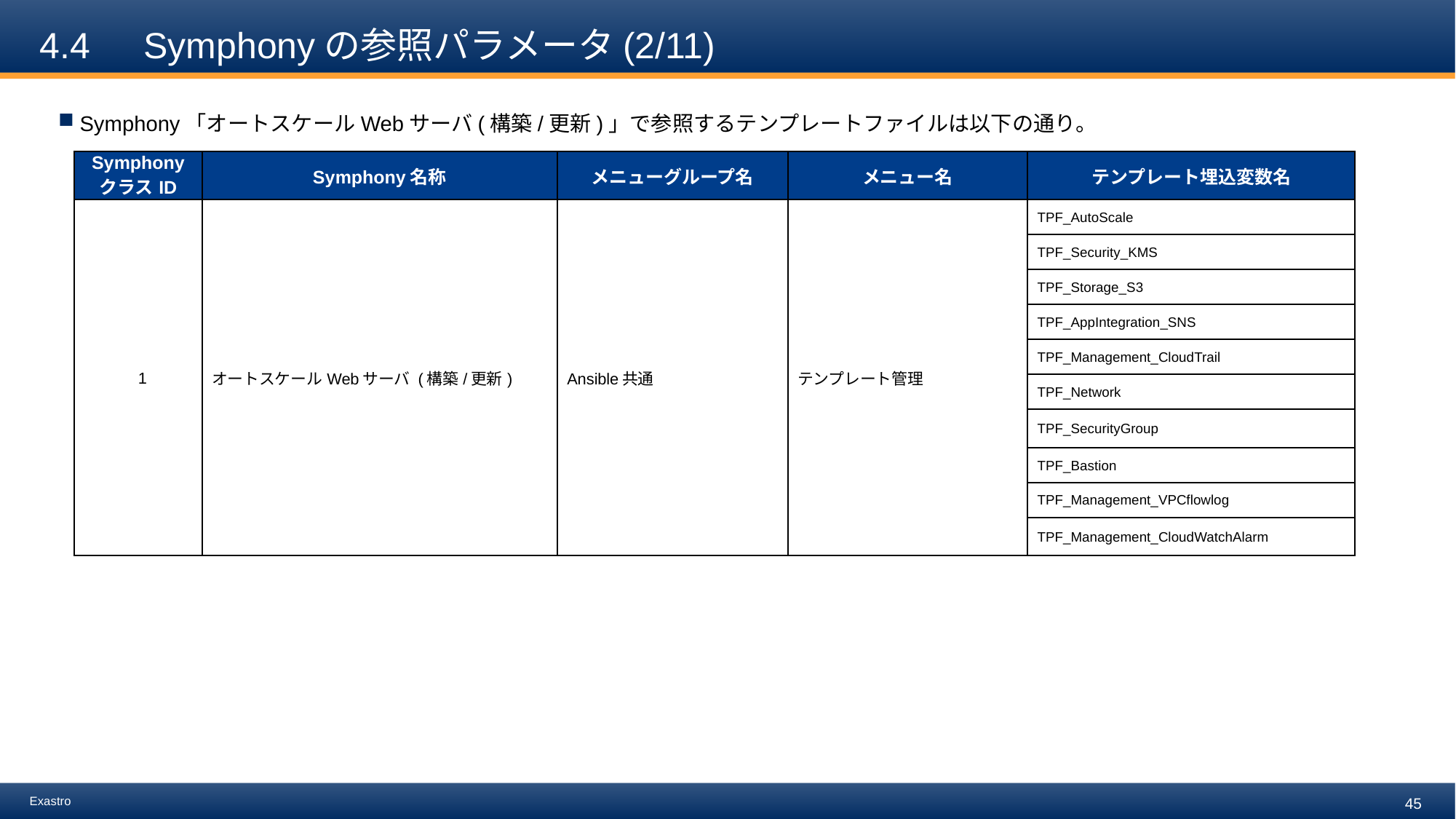

# 4.4　Symphonyの参照パラメータ(2/11)
Symphony「オートスケールWebサーバ(構築/更新)」で参照するテンプレートファイルは以下の通り。
| Symphony クラスID | Symphony名称 | メニューグループ名 | メニュー名 | テンプレート埋込変数名 |
| --- | --- | --- | --- | --- |
| 1 | オートスケールWebサーバ (構築/更新) | Ansible共通 | テンプレート管理 | TPF\_AutoScale |
|  |  |  |  | TPF\_Security\_KMS |
|  |  |  |  | TPF\_Storage\_S3 |
|  |  |  |  | TPF\_AppIntegration\_SNS |
|  |  |  |  | TPF\_Management\_CloudTrail |
|  |  |  |  | TPF\_Network |
|  |  |  |  | TPF\_SecurityGroup |
|  |  |  |  | TPF\_Bastion |
|  |  |  |  | TPF\_Management\_VPCflowlog |
|  |  |  |  | TPF\_Management\_CloudWatchAlarm |